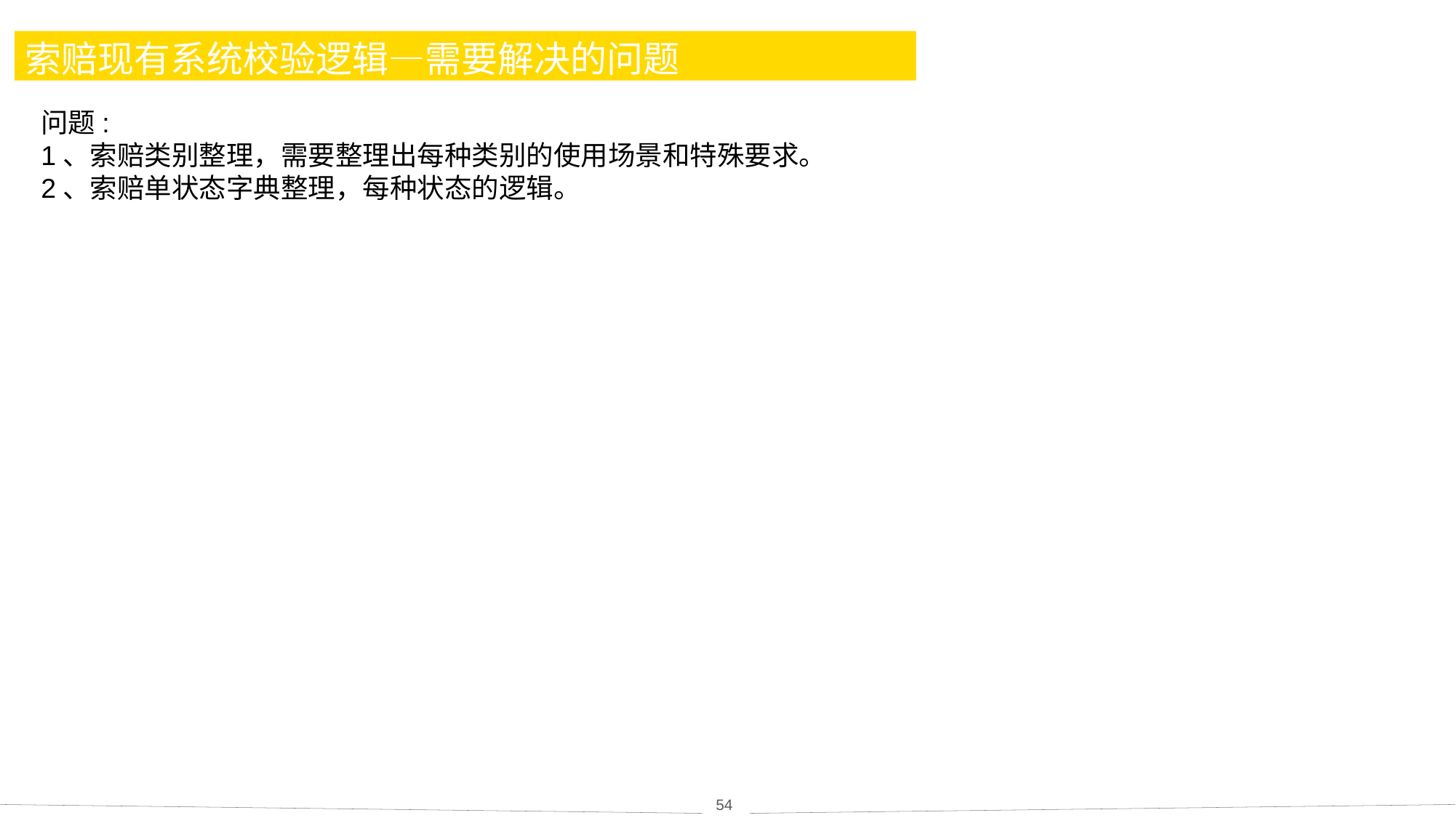

# 索赔现有系统校验逻辑—需要解决的问题
问题:
1、索赔类别整理，需要整理出每种类别的使用场景和特殊要求。
2、索赔单状态字典整理，每种状态的逻辑。